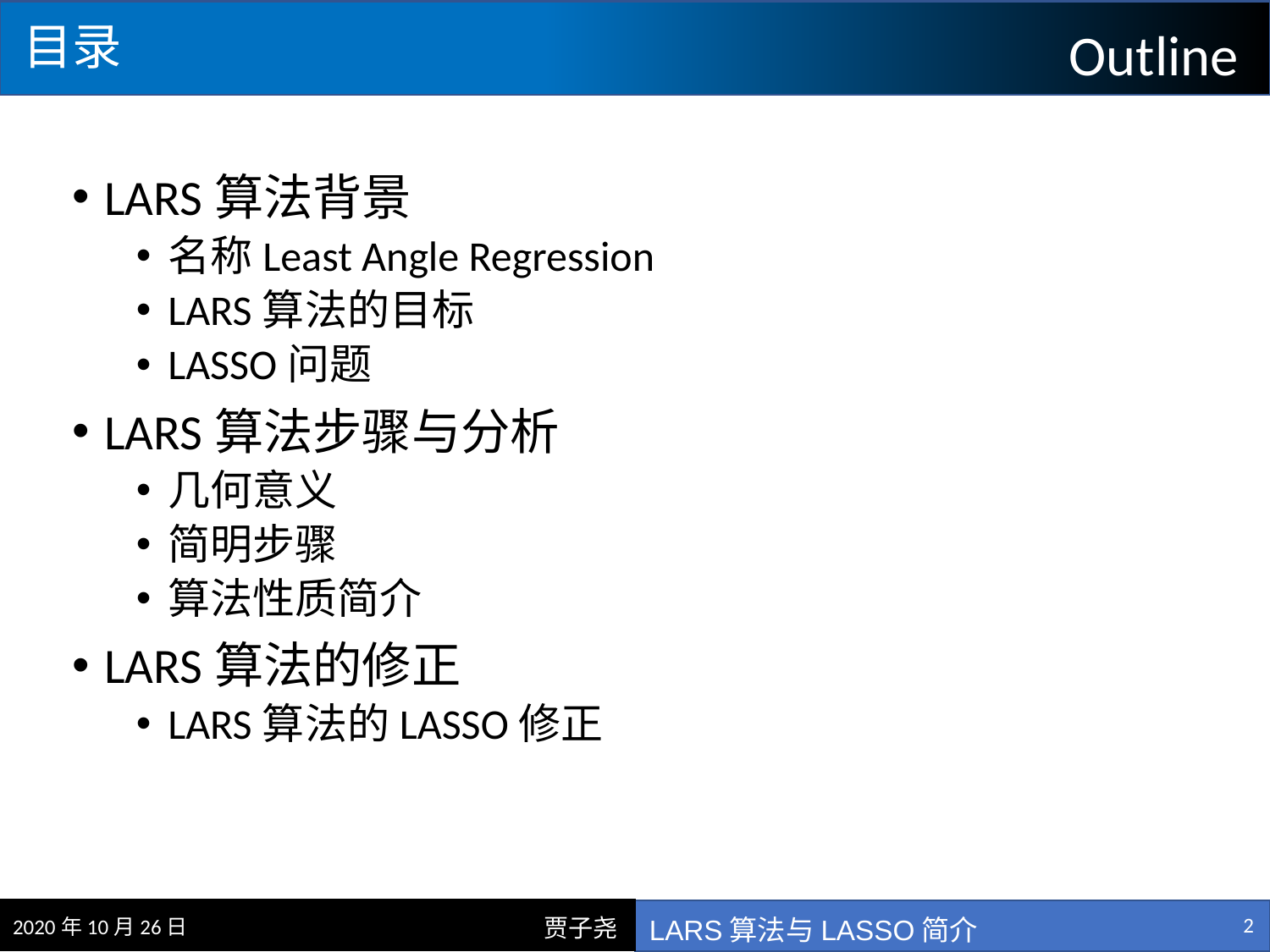

目录
Outline
LARS算法背景
名称Least Angle Regression
LARS算法的目标
LASSO问题
LARS算法步骤与分析
几何意义
简明步骤
算法性质简介
LARS算法的修正
LARS算法的LASSO修正
2
2020年10月26日